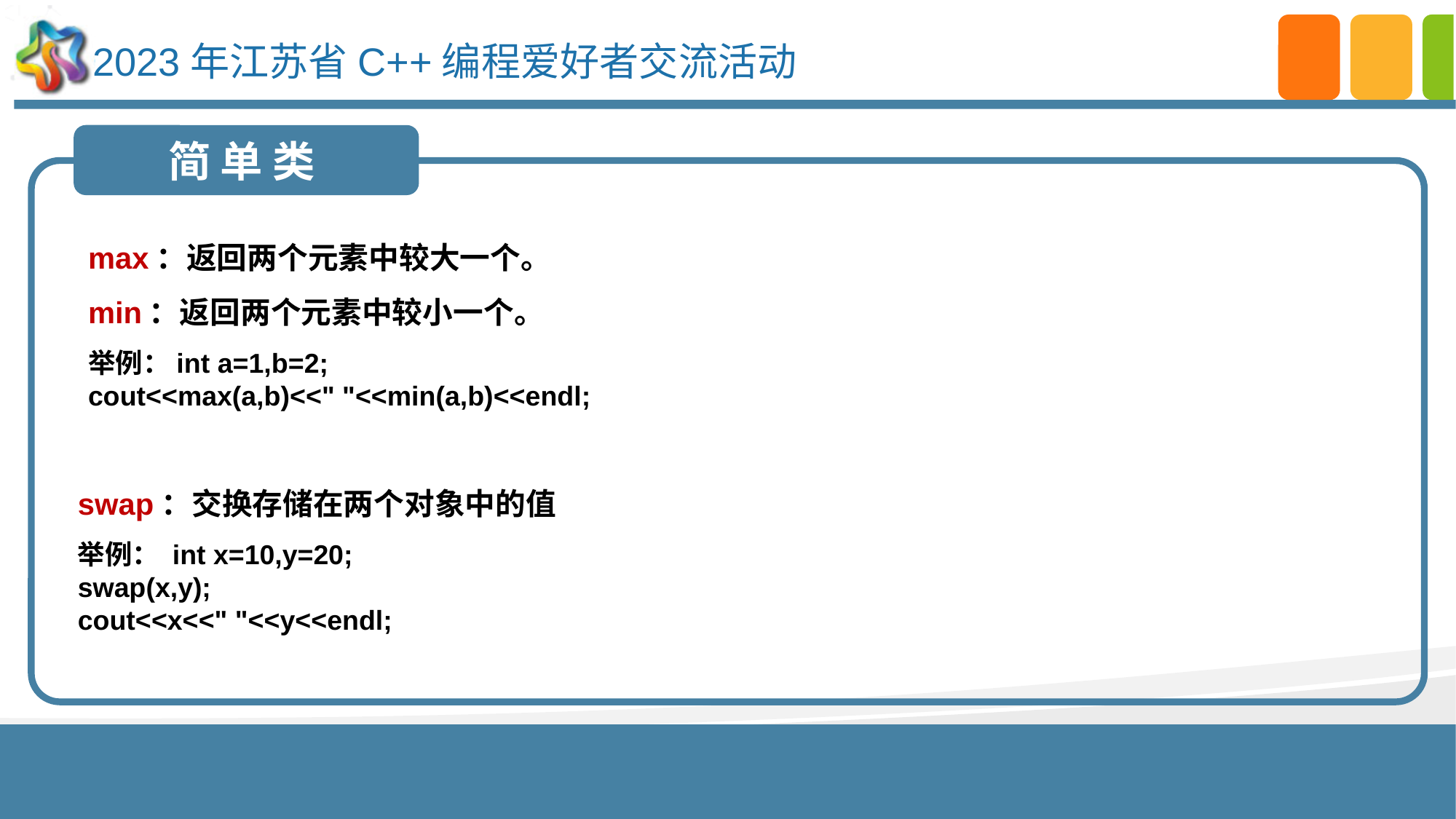

简 单 类
max：返回两个元素中较大一个。
min：返回两个元素中较小一个。
举例：int a=1,b=2;
cout<<max(a,b)<<" "<<min(a,b)<<endl;

swap：交换存储在两个对象中的值
举例： int x=10,y=20;
swap(x,y);
cout<<x<<" "<<y<<endl;